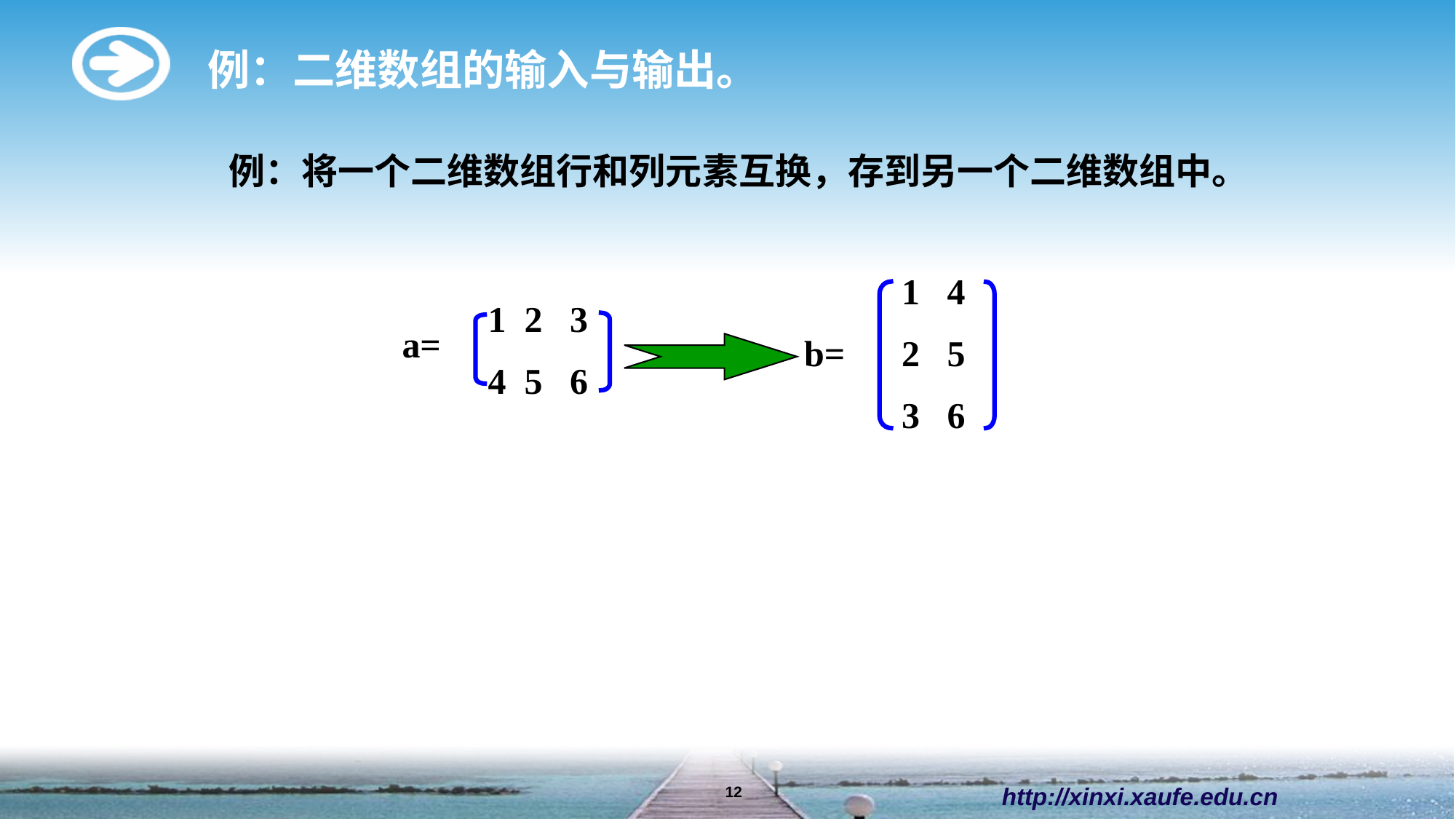

例：二维数组的输入与输出。
例：将一个二维数组行和列元素互换，存到另一个二维数组中。
1   4
2   5
3   6

1  2   3
4  5   6

a=
b=

http://xinxi.xaufe.edu.cn
12